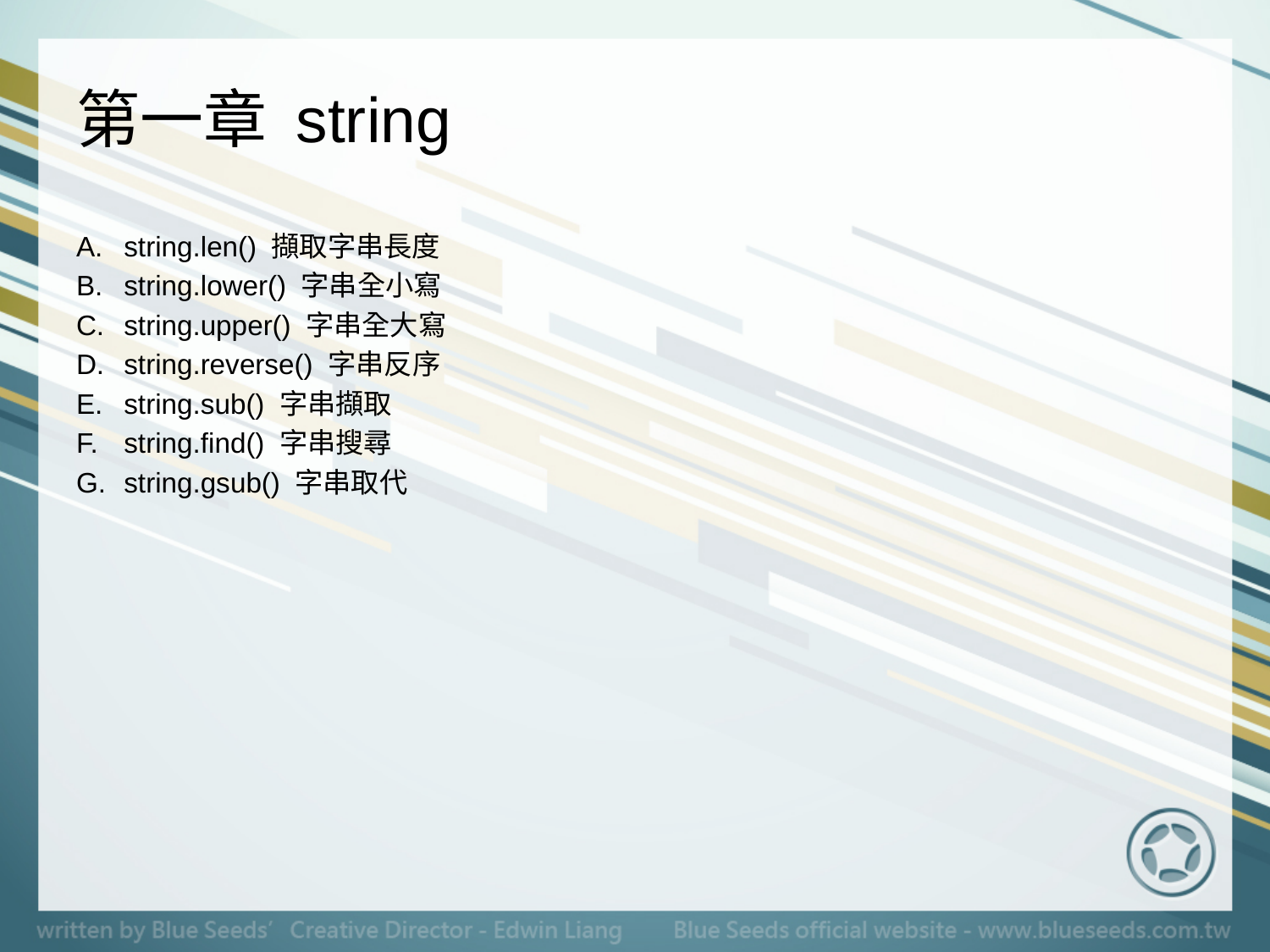

# 第一章 string
string.len() 擷取字串長度
string.lower() 字串全小寫
string.upper() 字串全大寫
string.reverse() 字串反序
string.sub() 字串擷取
string.find() 字串搜尋
string.gsub() 字串取代